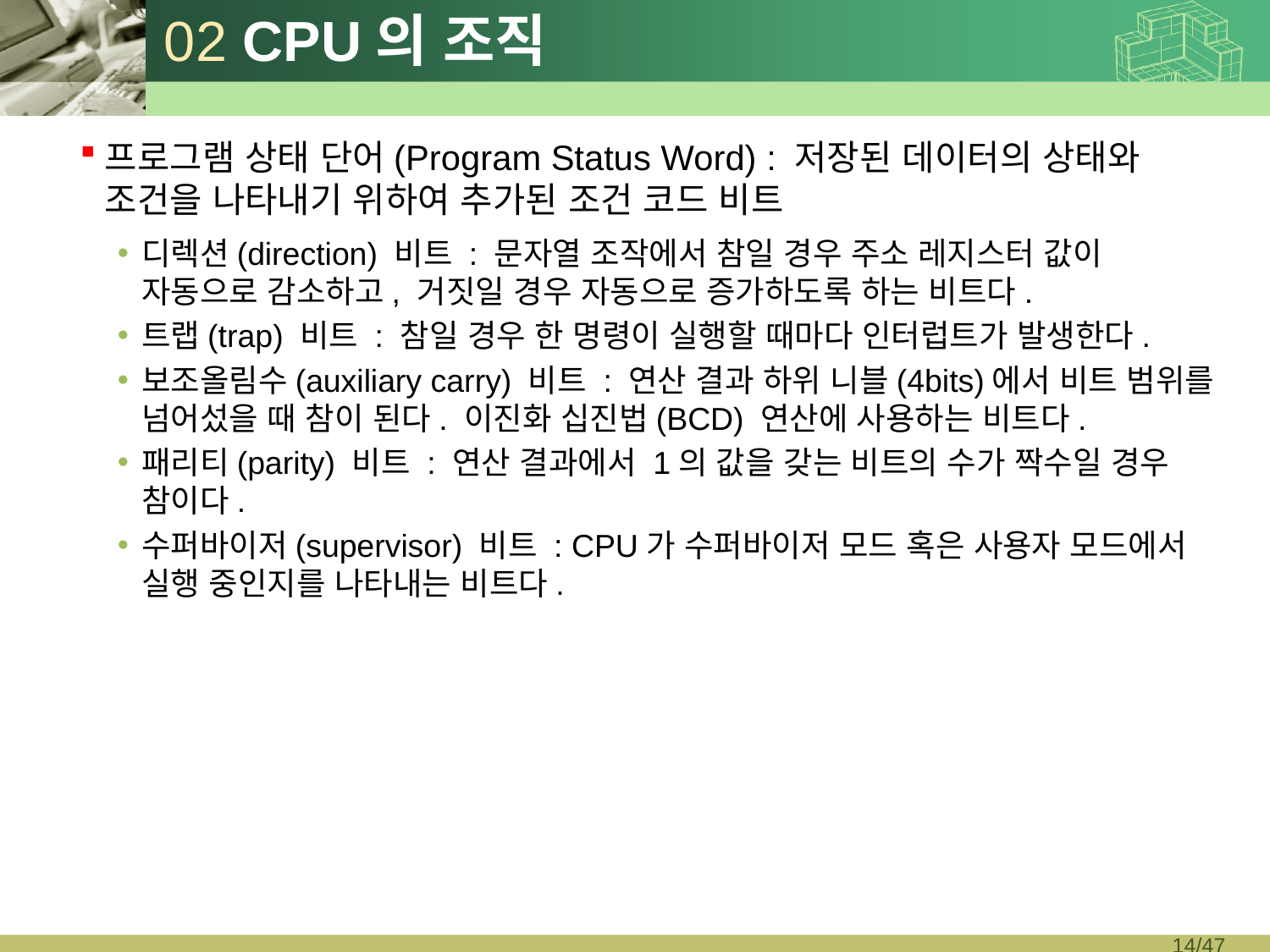

# 02 CPU의 조직
프로그램 상태 단어(Program Status Word) : 저장된 데이터의 상태와 조건을 나타내기 위하여 추가된 조건 코드 비트
디렉션(direction) 비트 : 문자열 조작에서 참일 경우 주소 레지스터 값이 자동으로 감소하고, 거짓일 경우 자동으로 증가하도록 하는 비트다.
트랩(trap) 비트 : 참일 경우 한 명령이 실행할 때마다 인터럽트가 발생한다.
보조올림수(auxiliary carry) 비트 : 연산 결과 하위 니블(4bits)에서 비트 범위를 넘어섰을 때 참이 된다. 이진화 십진법(BCD) 연산에 사용하는 비트다.
패리티(parity) 비트 : 연산 결과에서 1의 값을 갖는 비트의 수가 짝수일 경우 참이다.
수퍼바이저(supervisor) 비트 : CPU가 수퍼바이저 모드 혹은 사용자 모드에서 실행 중인지를 나타내는 비트다.